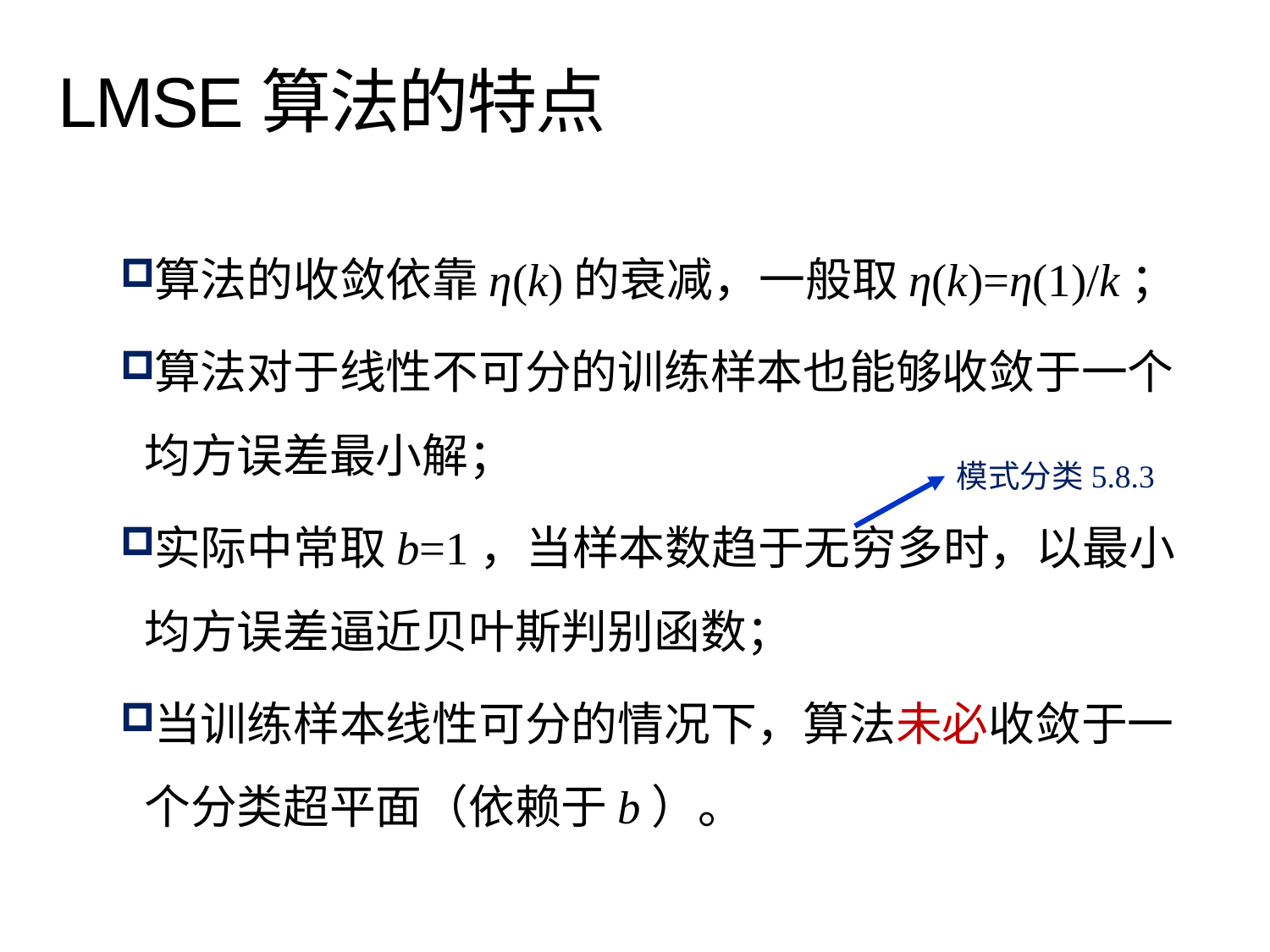

# LMSE算法的特点
算法的收敛依靠η(k)的衰减，一般取η(k)=η(1)/k；
算法对于线性不可分的训练样本也能够收敛于一个均方误差最小解；
实际中常取b=1，当样本数趋于无穷多时，以最小均方误差逼近贝叶斯判别函数；
当训练样本线性可分的情况下，算法未必收敛于一个分类超平面（依赖于b）。
模式分类5.8.3